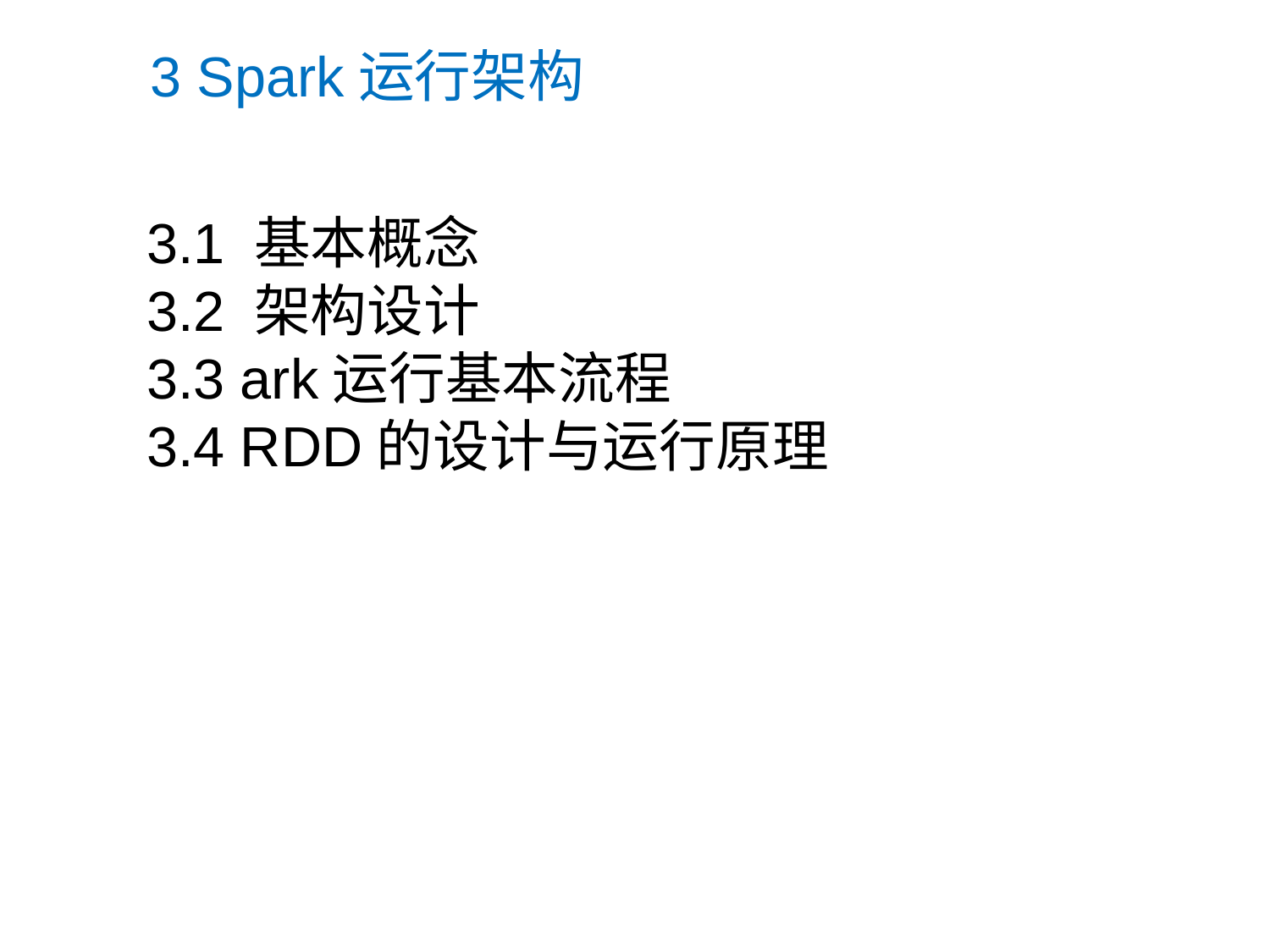

# 3 Spark运行架构
3.1 基本概念
3.2 架构设计
3.3 ark运行基本流程
3.4 RDD的设计与运行原理